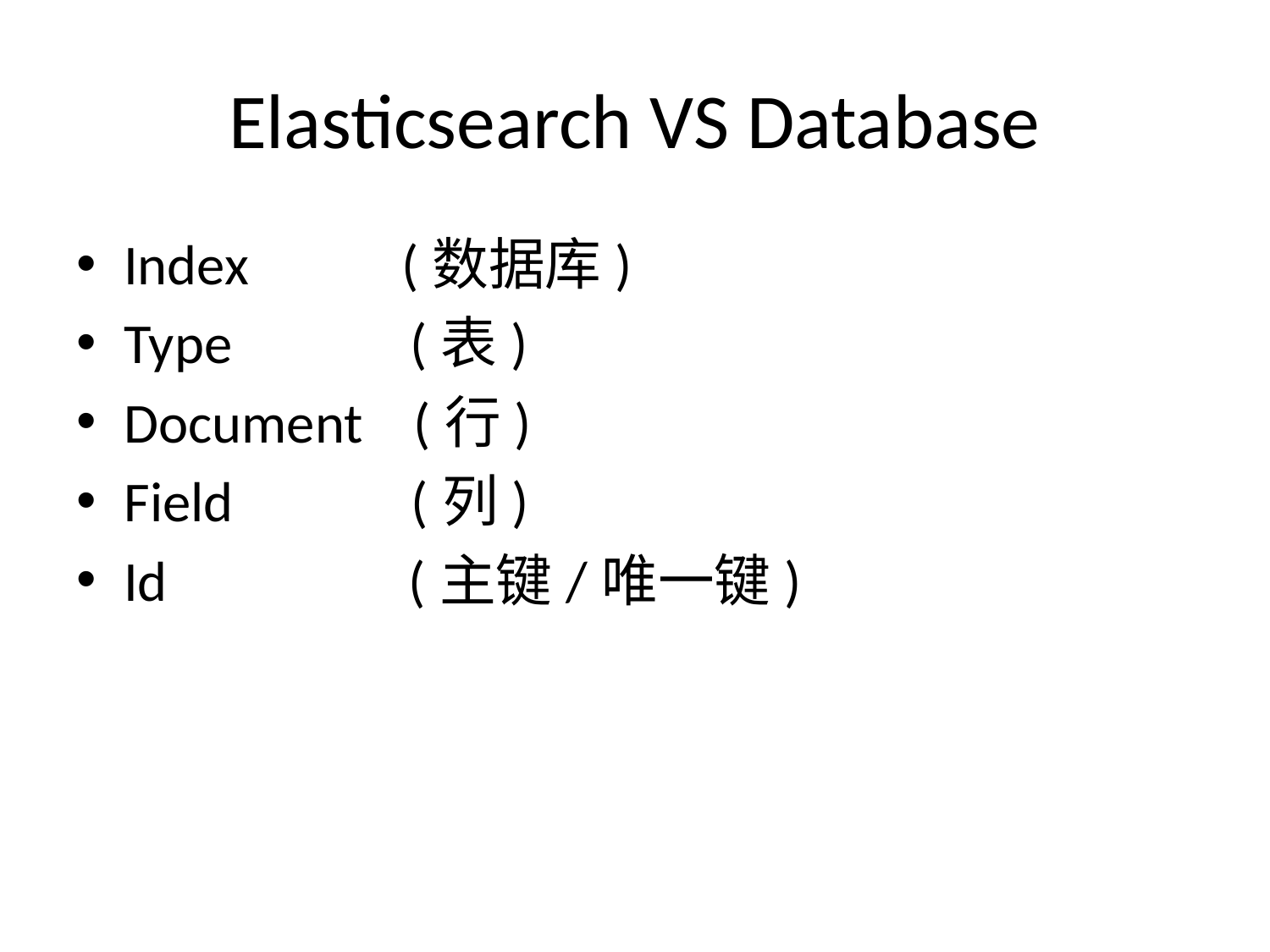

# Elasticsearch VS Database
Index            (数据库)
Type              (表)
Document    (行)
Field              (列)
Id                   (主键/唯一键)